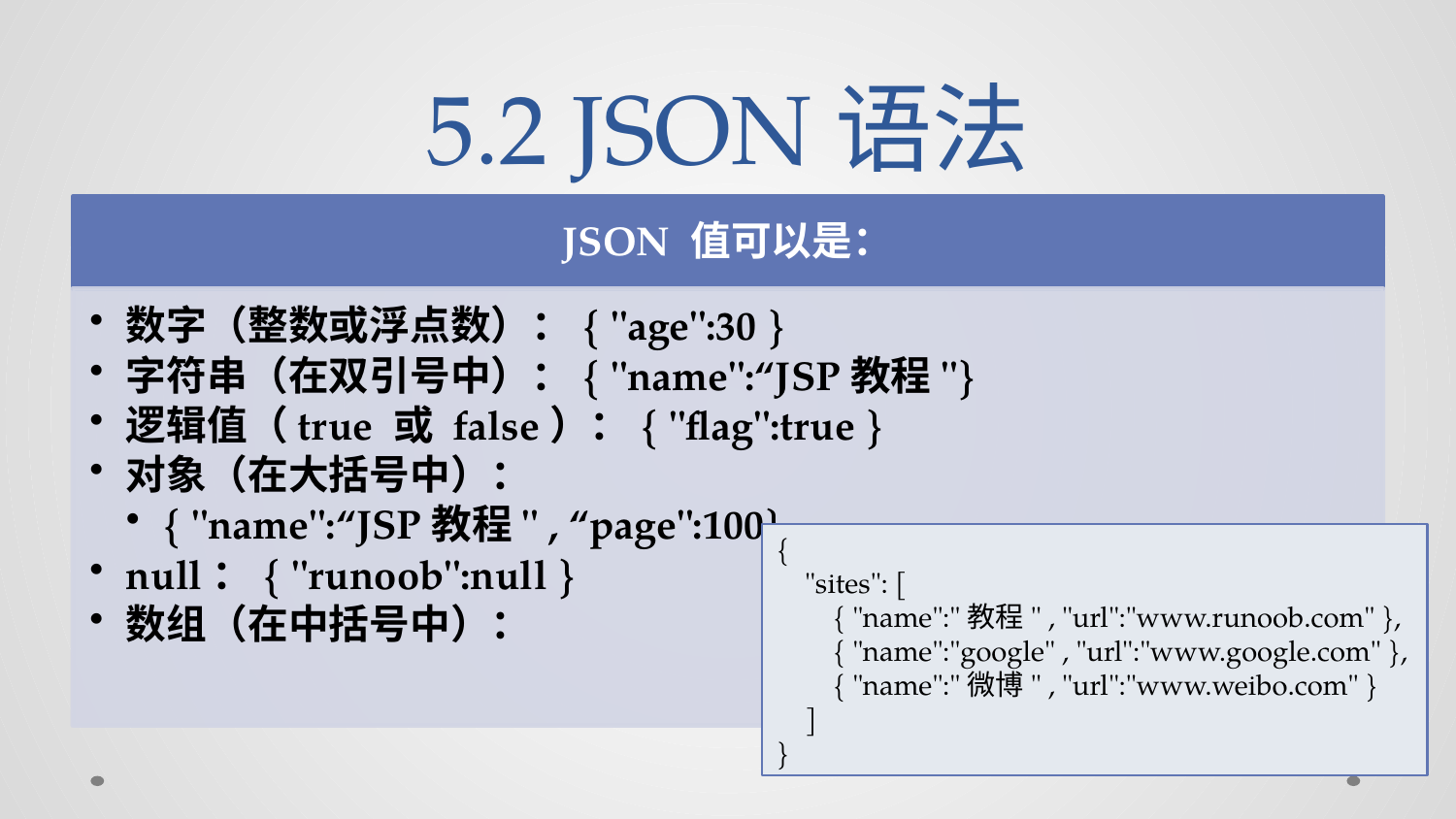

# 5.2 JSON语法
JSON 值可以是：
数字（整数或浮点数）：{ "age":30 }
字符串（在双引号中）：{ "name":“JSP教程"}
逻辑值（true 或 false）：{ "flag":true }
对象（在大括号中）：
{ "name":“JSP教程" , “page":100}
null：{ "runoob":null }
数组（在中括号中）：
{
    "sites": [
        { "name":"教程" , "url":"www.runoob.com" },
        { "name":"google" , "url":"www.google.com" },
        { "name":"微博" , "url":"www.weibo.com" }
    ]
}